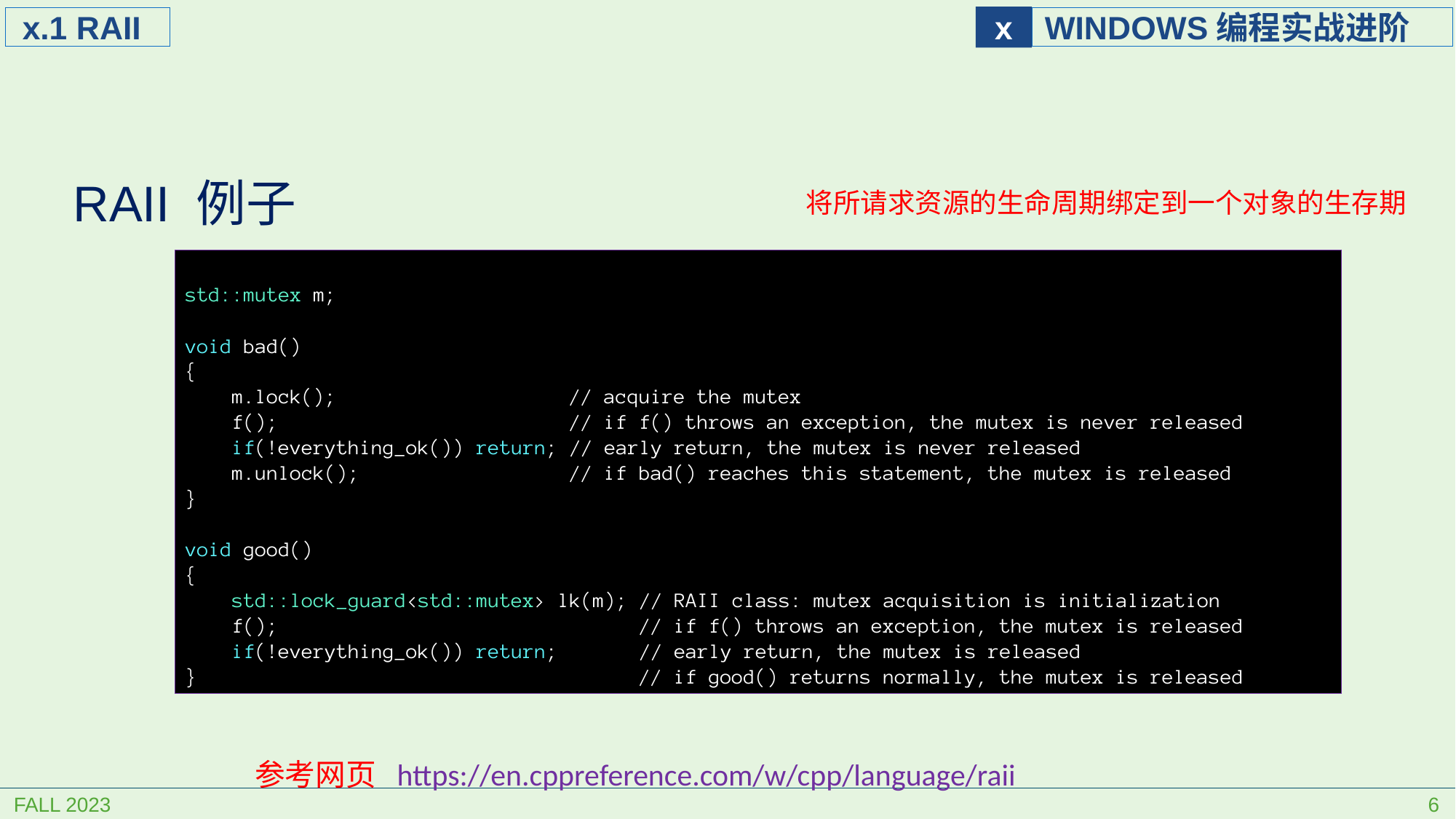

RAII 例子

将所请求资源的生命周期绑定到一个对象的生存期

std::mutex m;

void bad()
{
    m.lock();                    // acquire the mutex
    f();                         // if f() throws an exception, the mutex is never released
    if(!everything_ok()) return; // early return, the mutex is never released
    m.unlock();                  // if bad() reaches this statement, the mutex is released
}

void good()
{
    std::lock_guard<std::mutex> lk(m); // RAII class: mutex acquisition is initialization
    f();                               // if f() throws an exception, the mutex is released
    if(!everything_ok()) return;       // early return, the mutex is released
}                                      // if good() returns normally, the mutex is released
参考网页  https://en.cppreference.com/w/cpp/language/raii